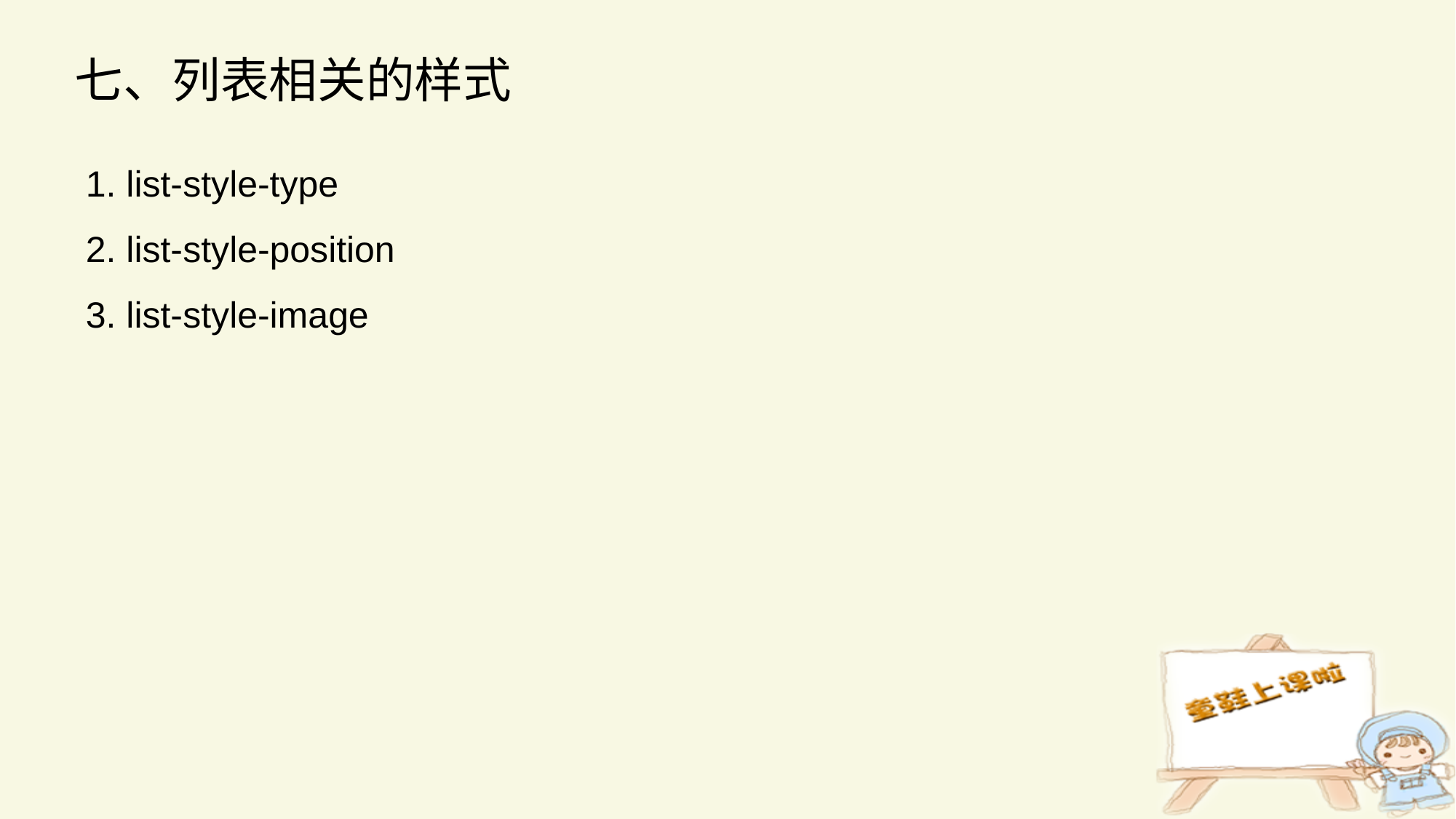

七、列表相关的样式
1. list-style-type
2. list-style-position
3. list-style-image